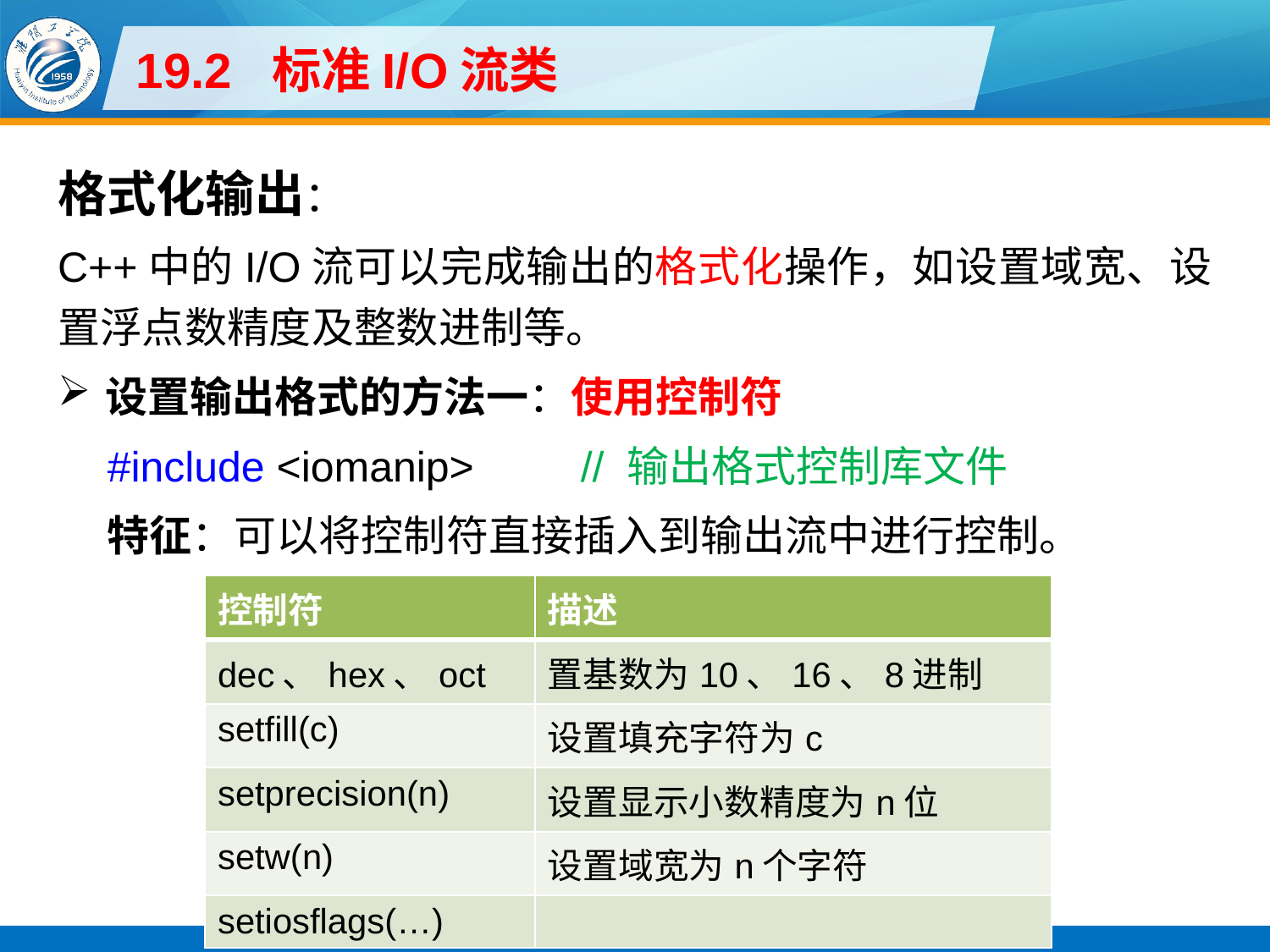

# 19.2  标准I/O流类
格式化输出：
C++中的I/O流可以完成输出的格式化操作，如设置域宽、设置浮点数精度及整数进制等。
设置输出格式的方法一：使用控制符
#include <iomanip>         // 输出格式控制库文件
特征：可以将控制符直接插入到输出流中进行控制。
| 控制符 | 描述 |
| --- | --- |
| dec、hex、oct | 置基数为10、16、8进制 |
| setfill(c) | 设置填充字符为c |
| setprecision(n) | 设置显示小数精度为n位 |
| setw(n) | 设置域宽为n个字符 |
| setiosflags(…) |  |